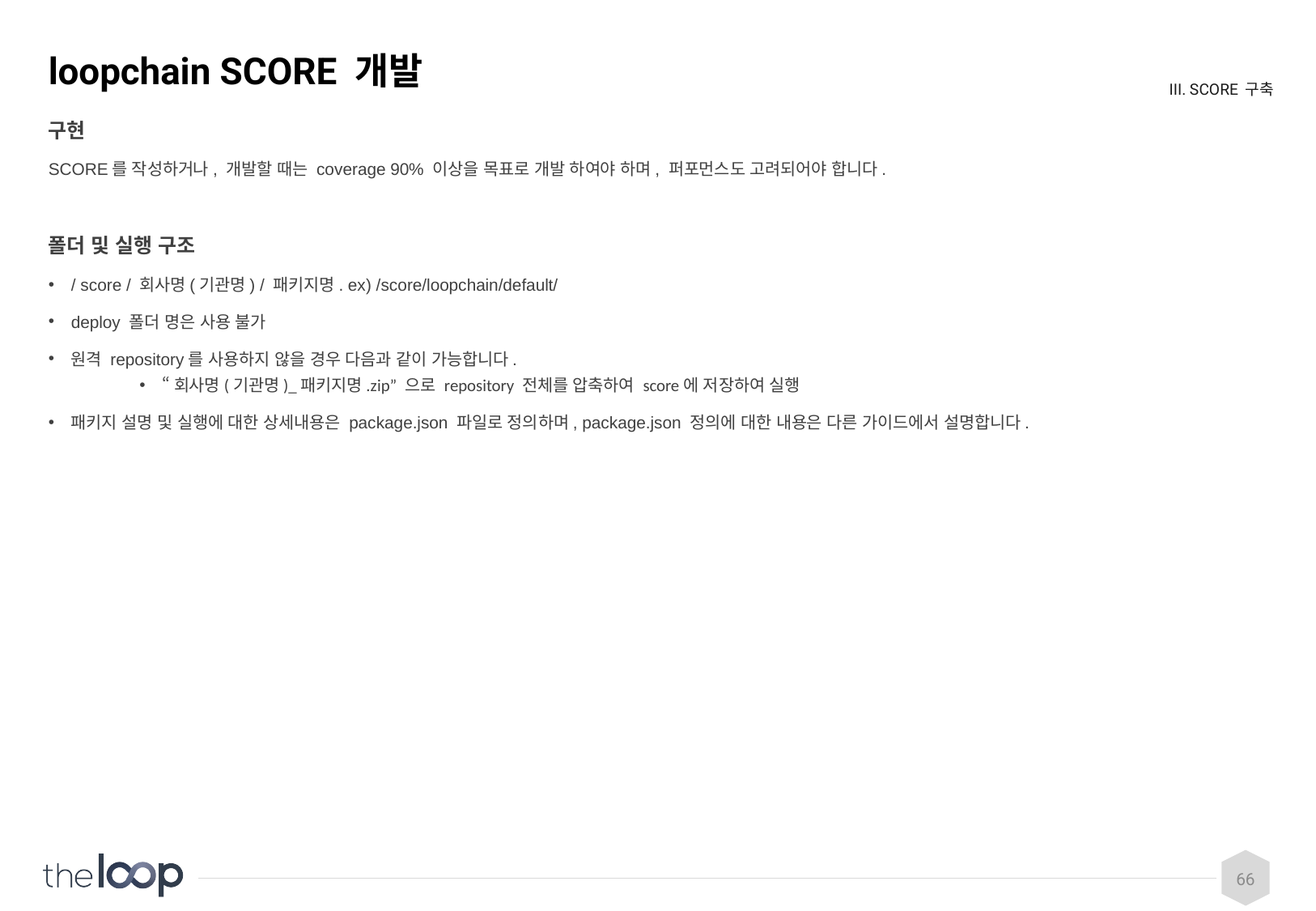

# loopchain SCORE 개발
III. SCORE 구축
구현
SCORE를 작성하거나, 개발할 때는 coverage 90% 이상을 목표로 개발 하여야 하며, 퍼포먼스도 고려되어야 합니다.

폴더 및 실행 구조
/ score / 회사명(기관명) / 패키지명. ex) /score/loopchain/default/
deploy 폴더 명은 사용 불가
원격 repository를 사용하지 않을 경우 다음과 같이 가능합니다.
“회사명(기관명)_패키지명.zip” 으로 repository 전체를 압축하여 score에 저장하여 실행
패키지 설명 및 실행에 대한 상세내용은 package.json 파일로 정의하며, package.json 정의에 대한 내용은 다른 가이드에서 설명합니다.

66